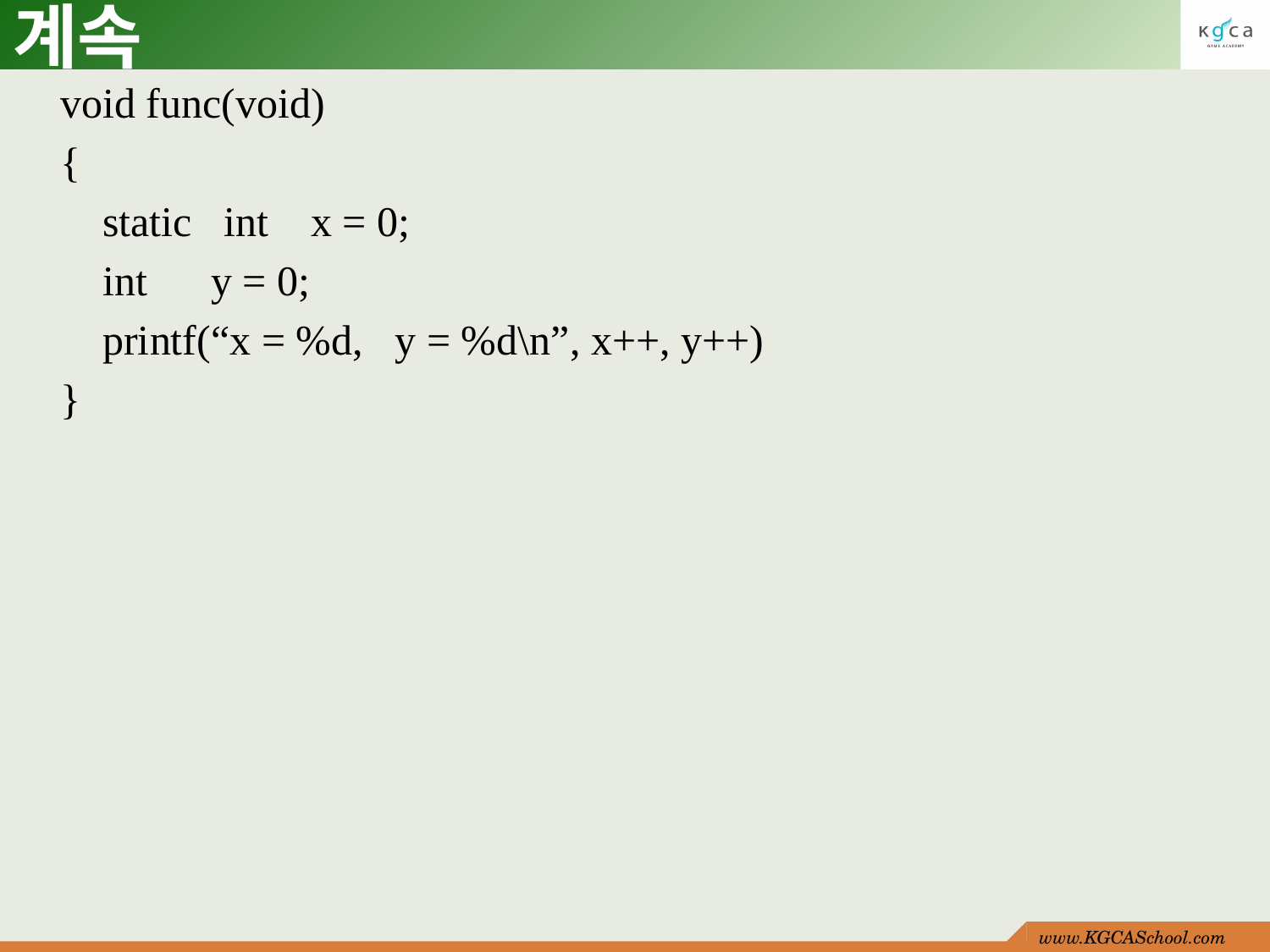

# 계속
void func(void)
{
    static   int    x = 0;
    int      y = 0;
    printf(“x = %d,   y = %d\n”, x++, y++)
}